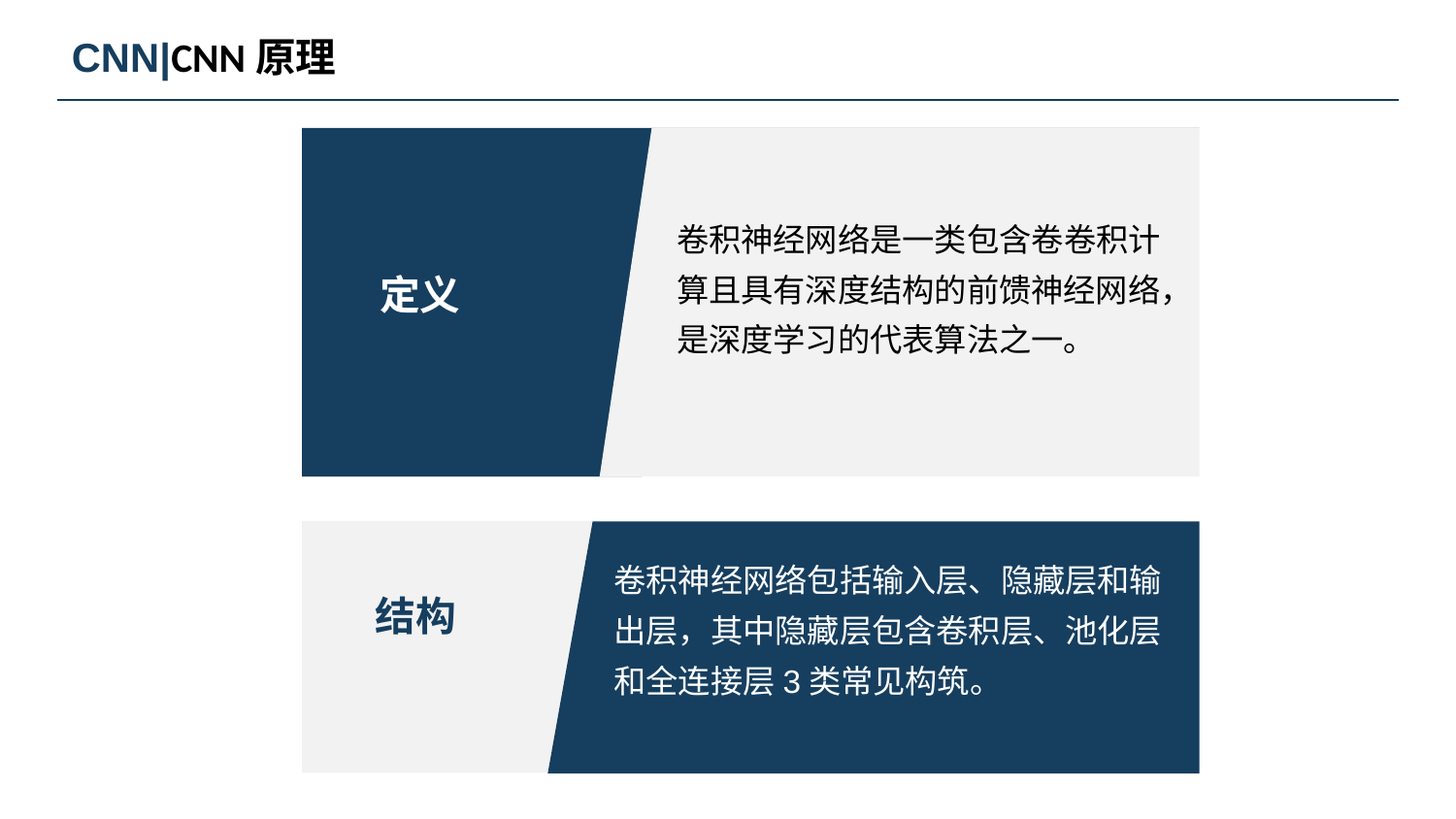

CNN|CNN原理

卷积神经网络是一类包含卷卷积计算且具有深度结构的前馈神经网络，是深度学习的代表算法之一。

定义

卷积神经网络包括输入层、隐藏层和输出层，其中隐藏层包含卷积层、池化层和全连接层3类常见构筑。
结构